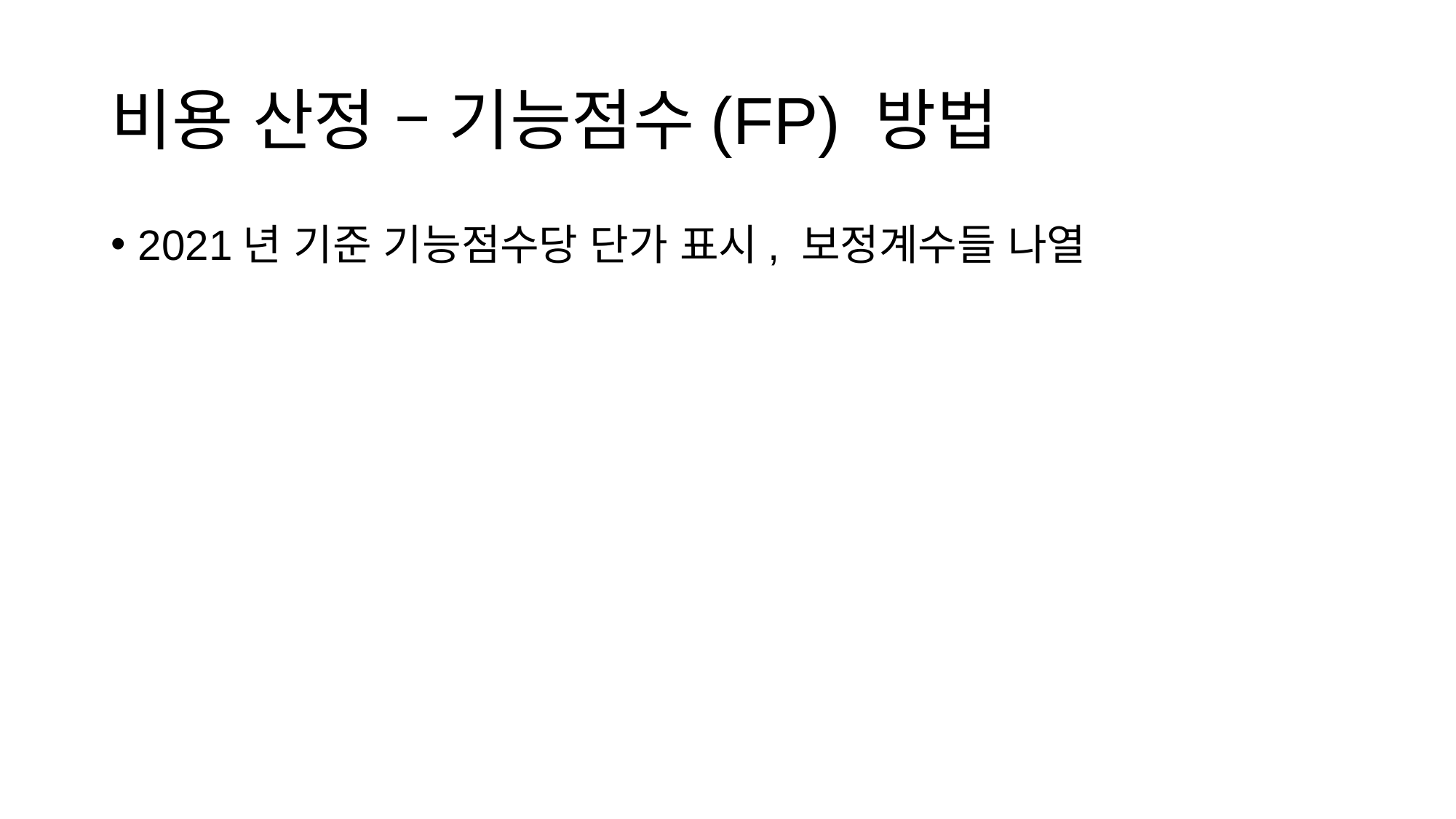

# 비용 산정 – 기능점수(FP) 방법
2021년 기준 기능점수당 단가 표시, 보정계수들 나열